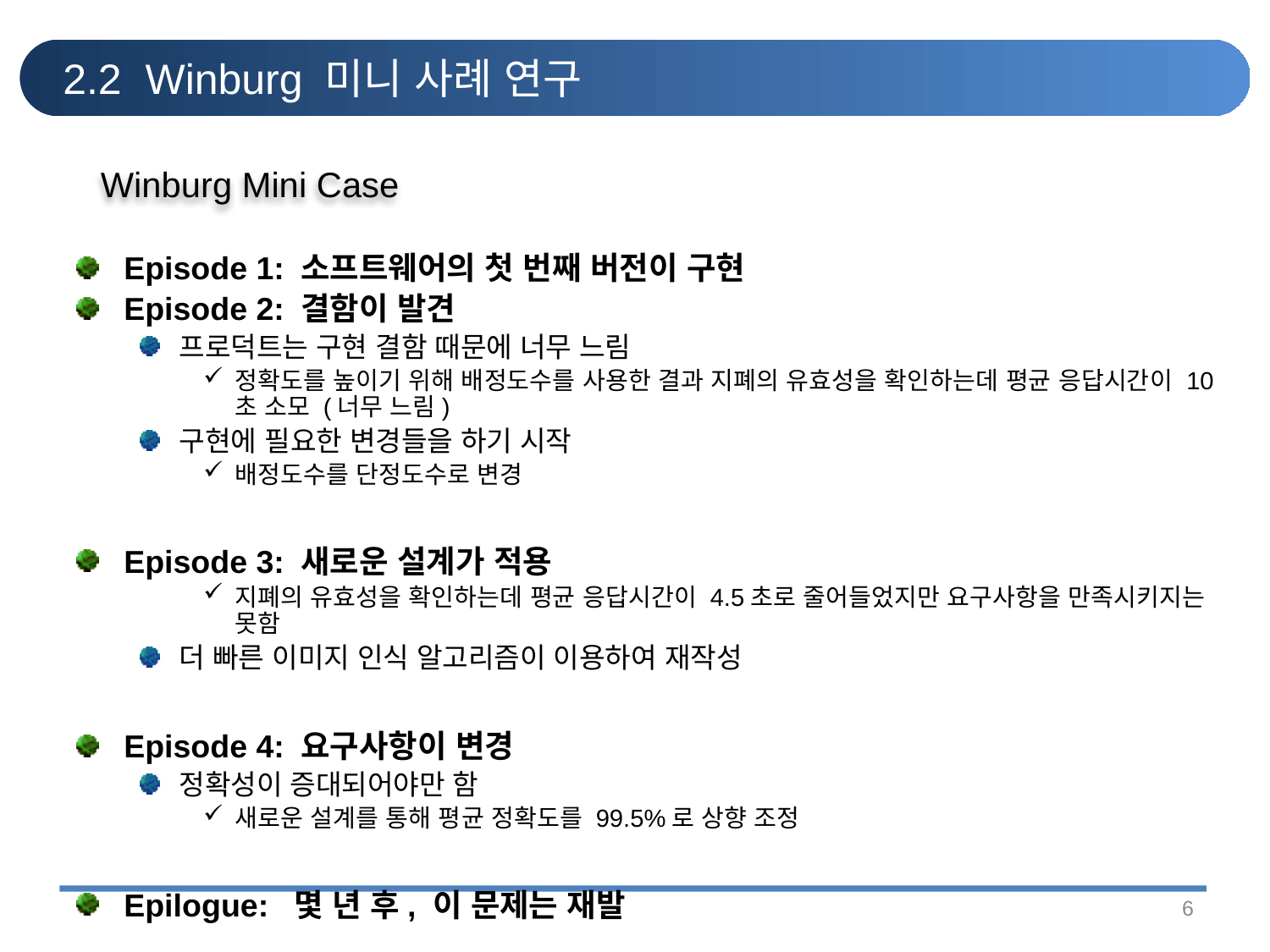

# 2.2  Winburg 미니 사례 연구
Winburg Mini Case
Episode 1: 소프트웨어의 첫 번째 버전이 구현
Episode 2: 결함이 발견
프로덕트는 구현 결함 때문에 너무 느림
정확도를 높이기 위해 배정도수를 사용한 결과 지폐의 유효성을 확인하는데 평균 응답시간이 10초 소모 (너무 느림)
구현에 필요한 변경들을 하기 시작
배정도수를 단정도수로 변경

Episode 3: 새로운 설계가 적용
지폐의 유효성을 확인하는데 평균 응답시간이 4.5초로 줄어들었지만 요구사항을 만족시키지는 못함
더 빠른 이미지 인식 알고리즘이 이용하여 재작성

Episode 4: 요구사항이 변경
정확성이 증대되어야만 함
새로운 설계를 통해 평균 정확도를 99.5%로 상향 조정

Epilogue:  몇 년 후, 이 문제는 재발
6